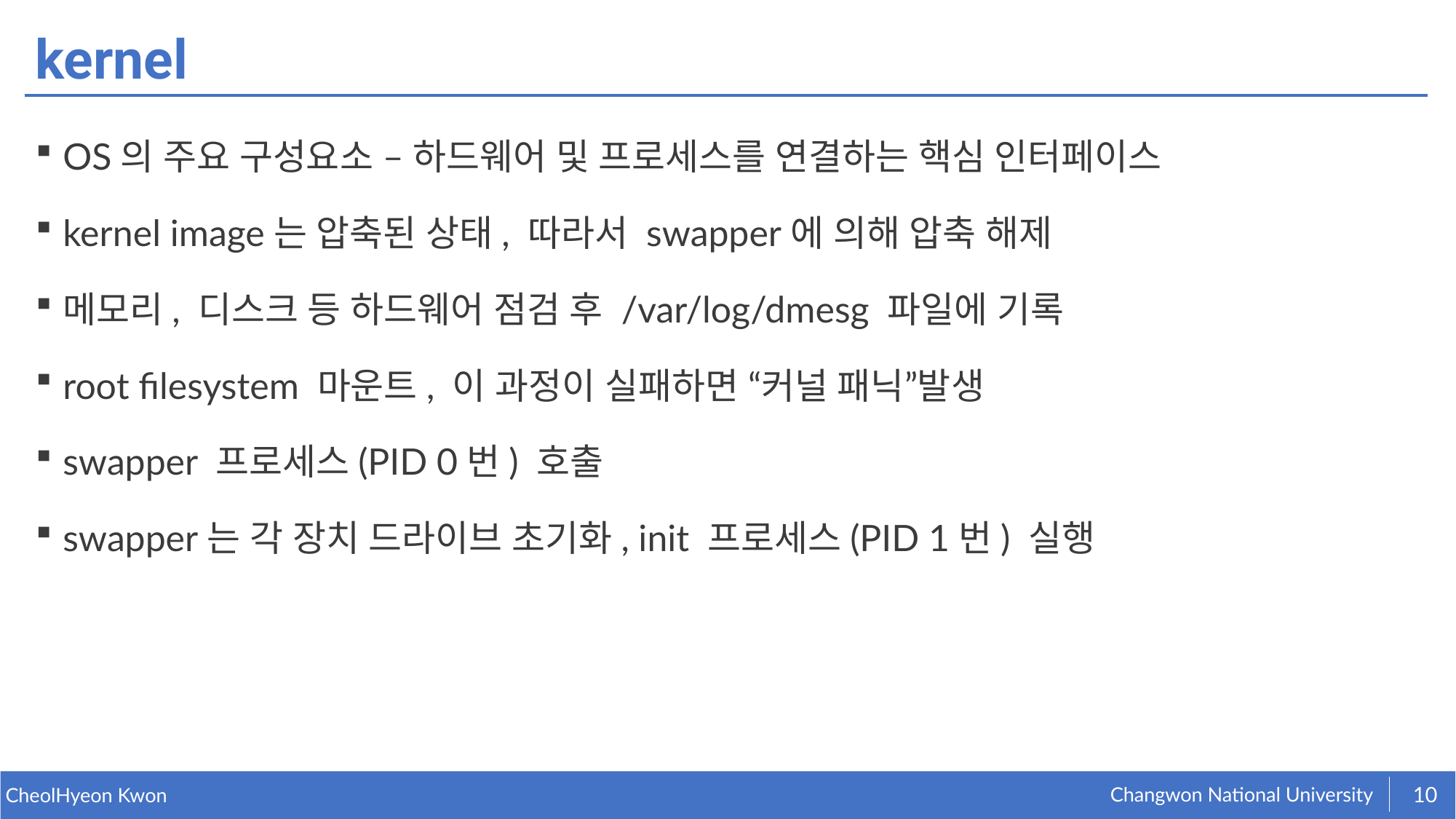

# kernel
OS의 주요 구성요소 – 하드웨어 및 프로세스를 연결하는 핵심 인터페이스
kernel image는 압축된 상태, 따라서 swapper에 의해 압축 해제
메모리, 디스크 등 하드웨어 점검 후 /var/log/dmesg 파일에 기록
root filesystem 마운트, 이 과정이 실패하면 “커널 패닉”발생
swapper 프로세스(PID 0번) 호출
swapper는 각 장치 드라이브 초기화, init 프로세스(PID 1번) 실행
10